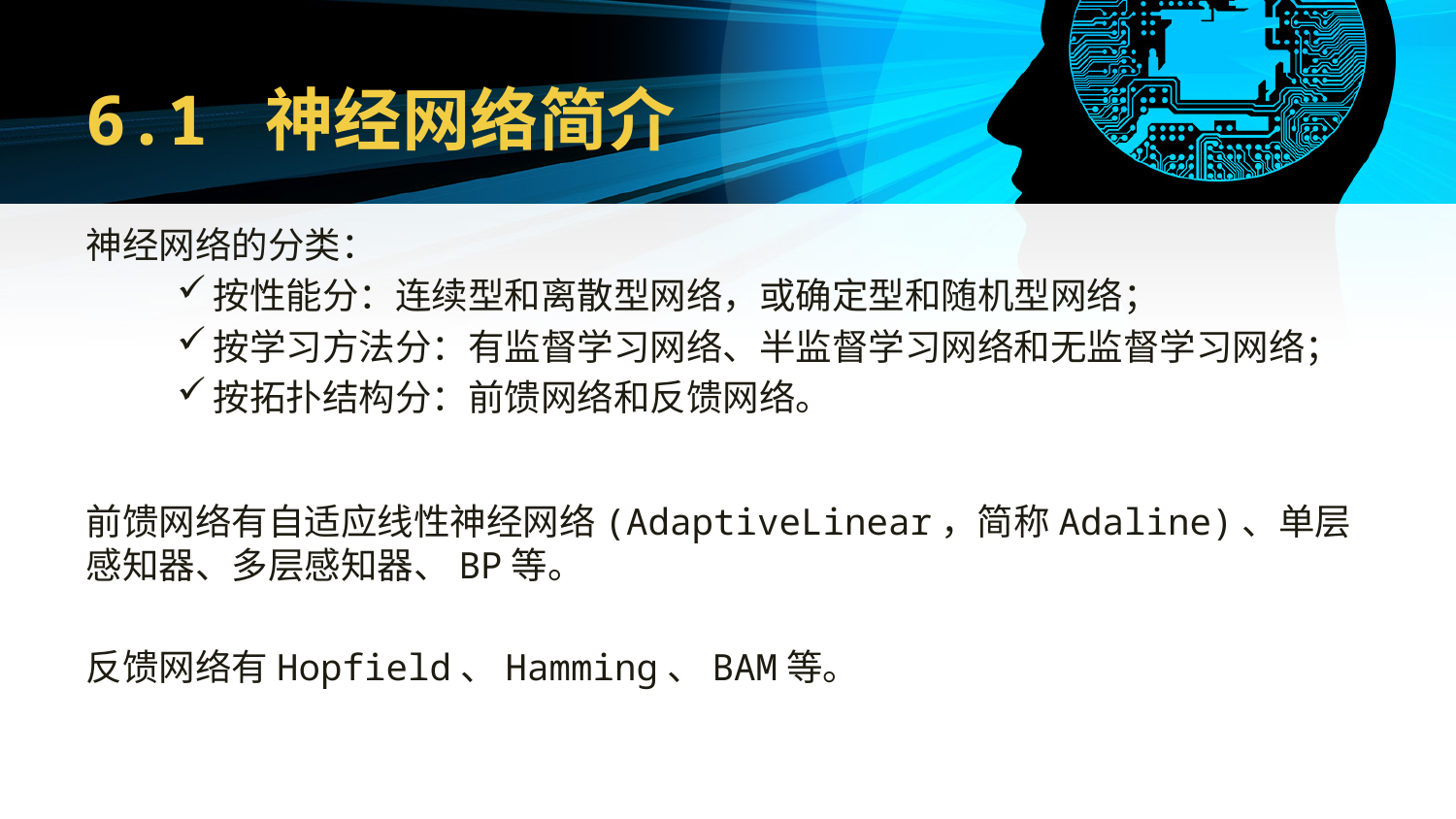

# 6.1 神经网络简介
神经网络的分类：
按性能分：连续型和离散型网络，或确定型和随机型网络；
按学习方法分：有监督学习网络、半监督学习网络和无监督学习网络；
按拓扑结构分：前馈网络和反馈网络。

前馈网络有自适应线性神经网络(AdaptiveLinear，简称Adaline)、单层感知器、多层感知器、BP等。

反馈网络有Hopfield、Hamming、BAM等。